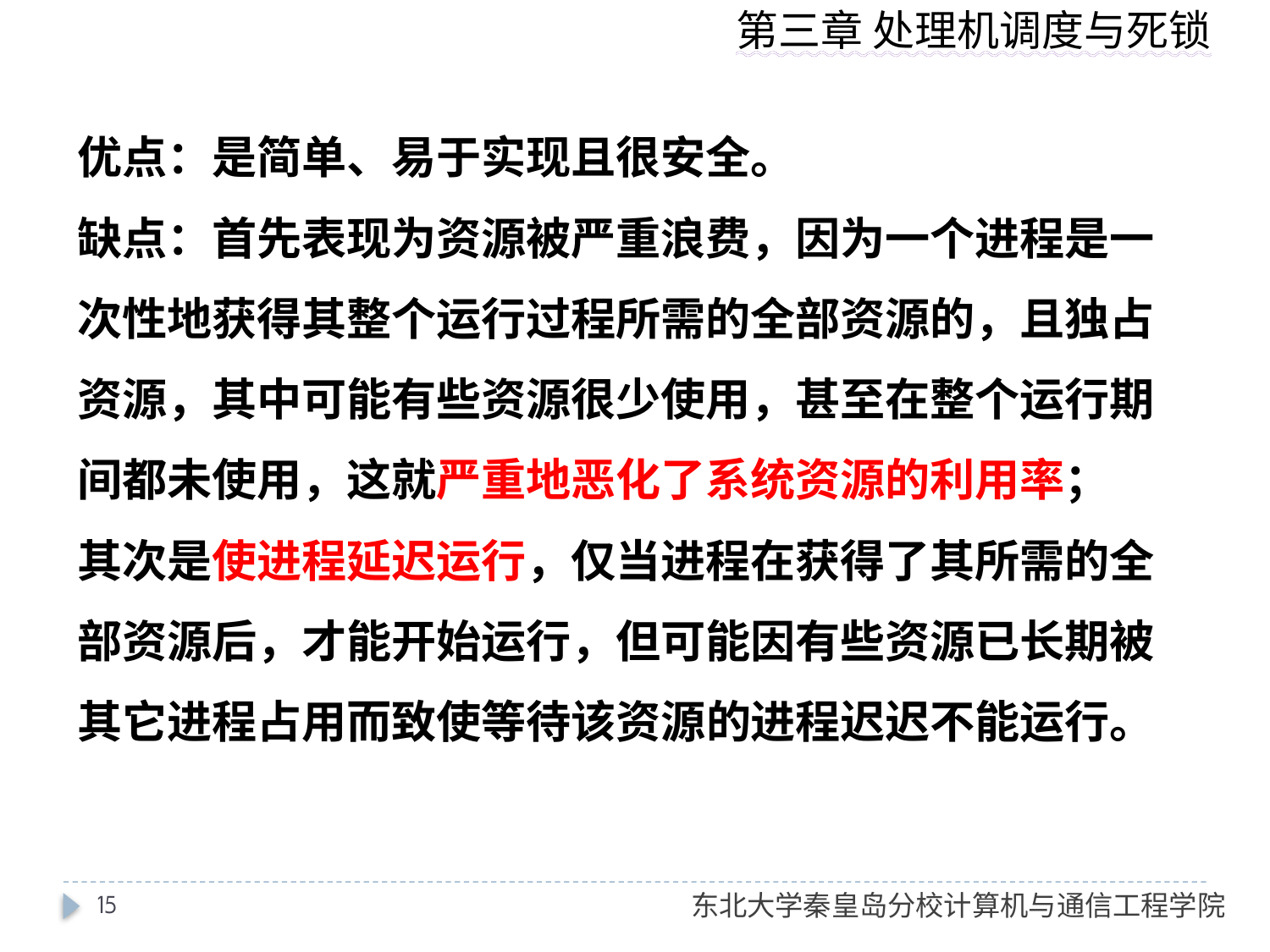

优点：是简单、易于实现且很安全。
缺点：首先表现为资源被严重浪费，因为一个进程是一次性地获得其整个运行过程所需的全部资源的，且独占资源，其中可能有些资源很少使用，甚至在整个运行期间都未使用，这就严重地恶化了系统资源的利用率；
其次是使进程延迟运行，仅当进程在获得了其所需的全部资源后，才能开始运行，但可能因有些资源已长期被其它进程占用而致使等待该资源的进程迟迟不能运行。

15